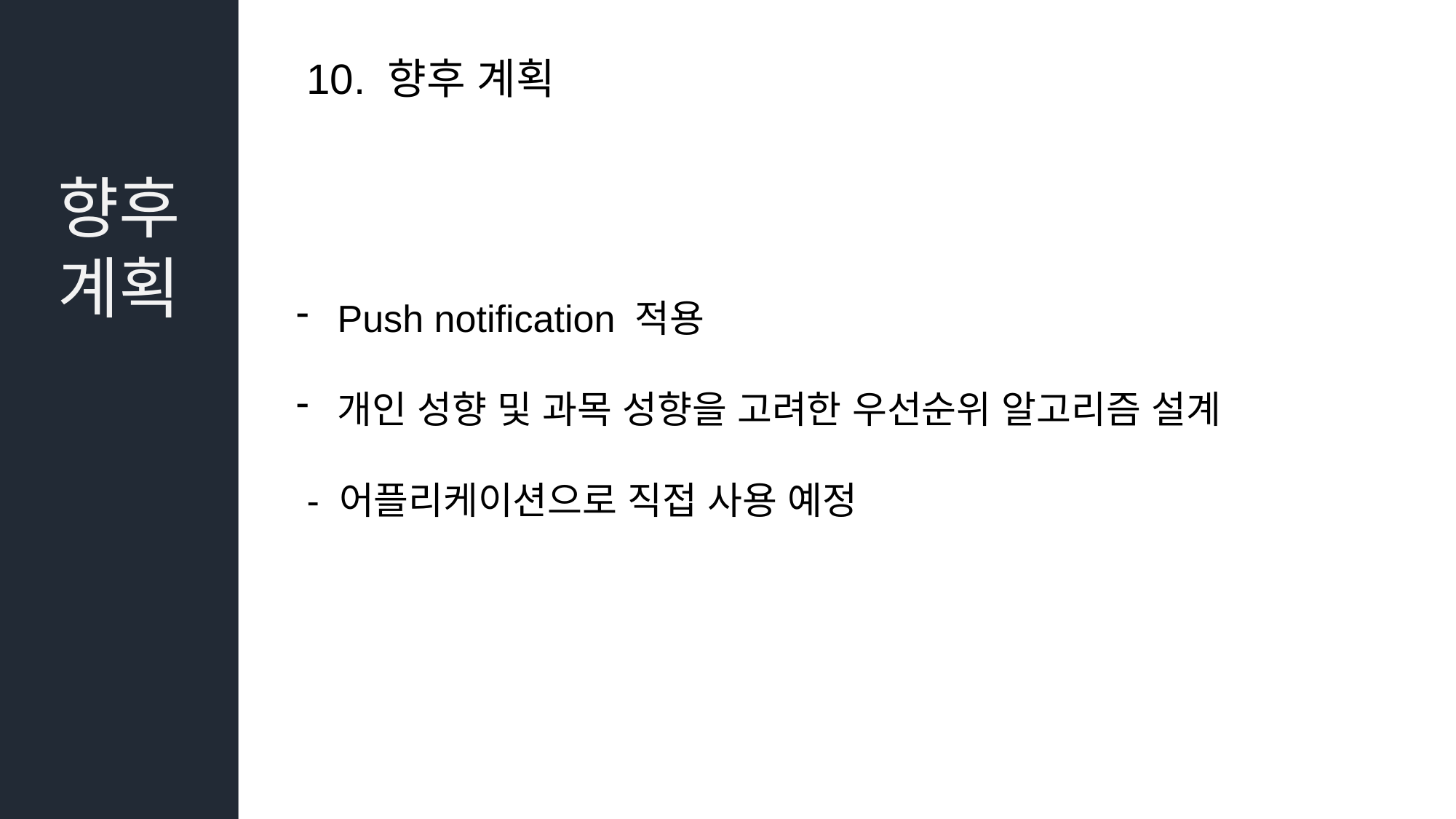

향후
계획

10. 향후 계획
Push notification 적용

개인 성향 및 과목 성향을 고려한 우선순위 알고리즘 설계

 - 어플리케이션으로 직접 사용 예정